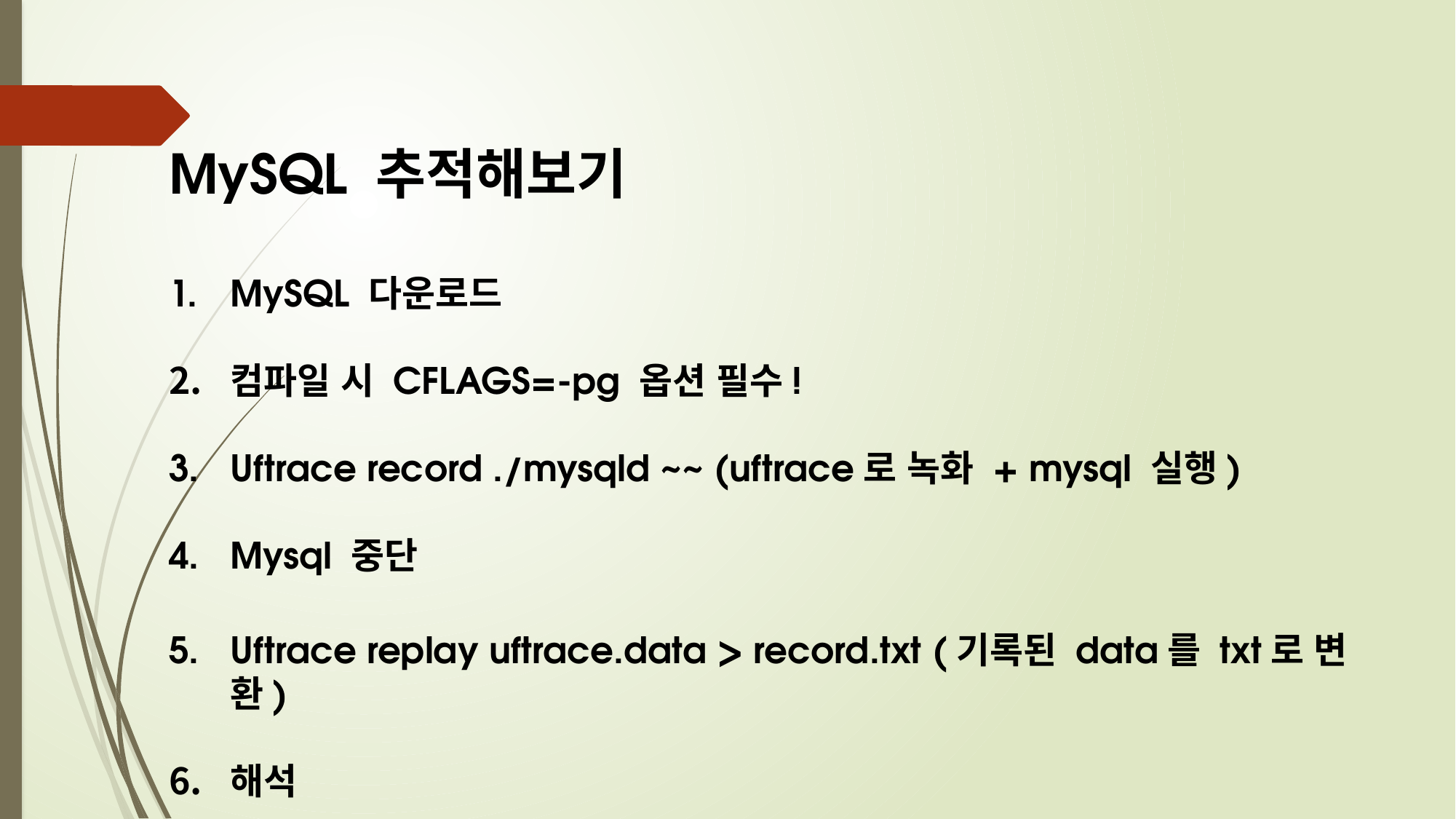

MySQL 추적해보기

MySQL 다운로드

컴파일 시 CFLAGS=-pg 옵션 필수!

Uftrace record ./mysqld ~~ (uftrace로 녹화 + mysql 실행)

Mysql 중단

Uftrace replay uftrace.data > record.txt (기록된 data를 txt로 변환)

해석